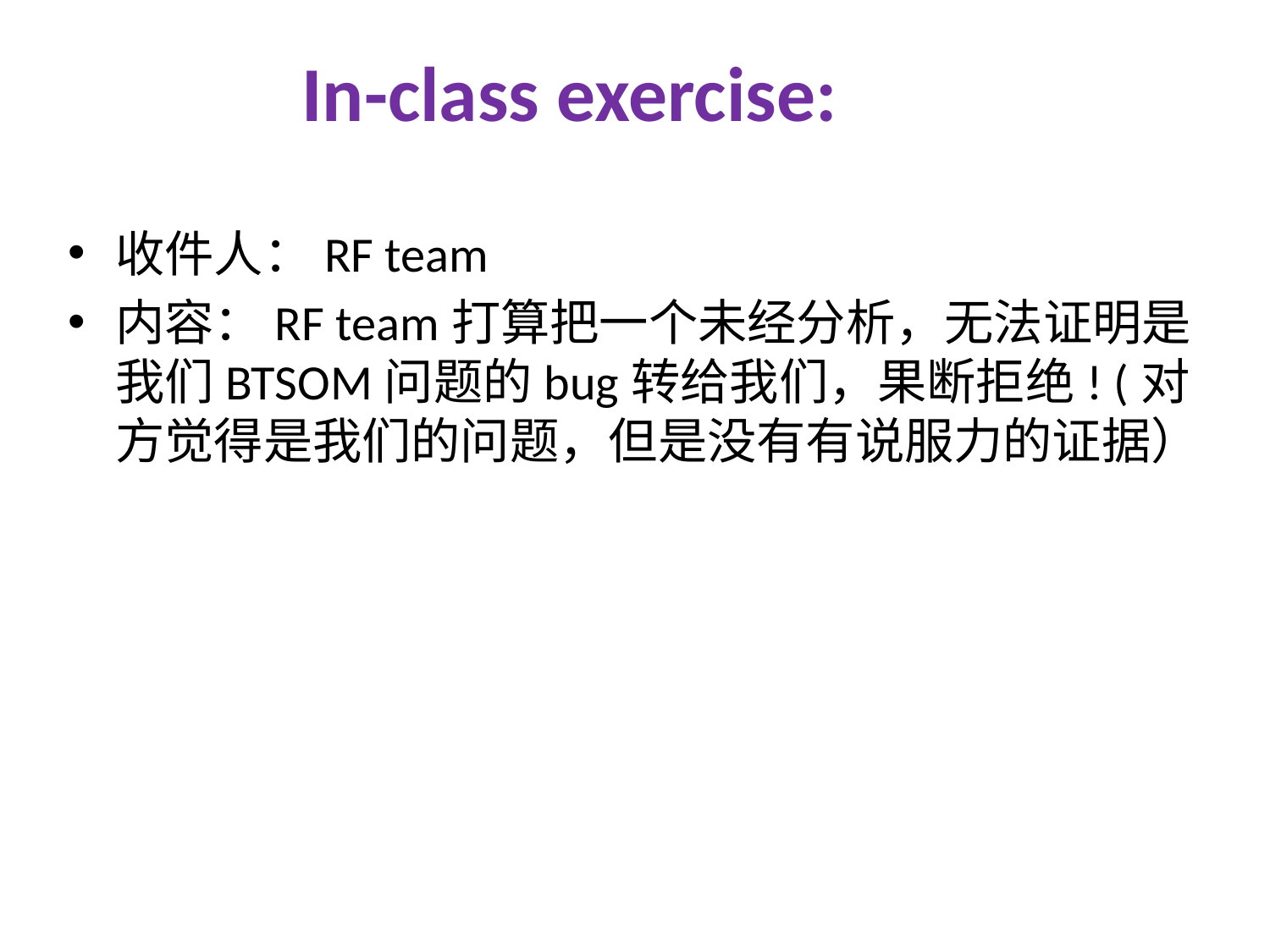

# In-class exercise:
收件人：RF team
内容：RF team打算把一个未经分析，无法证明是我们BTSOM问题的bug转给我们，果断拒绝! (对方觉得是我们的问题，但是没有有说服力的证据）